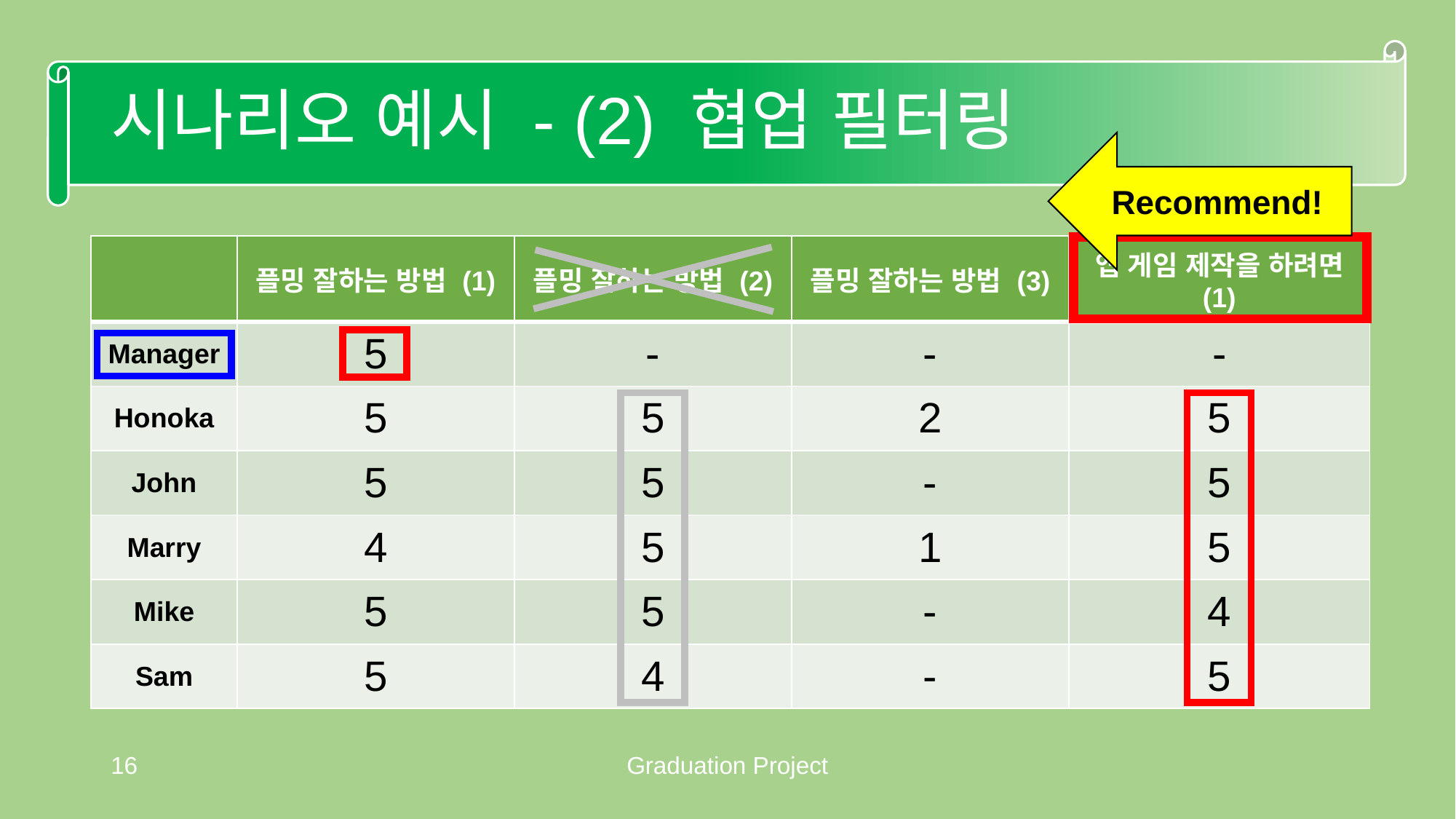

# 시나리오 예시 - (2) 협업 필터링
Recommend!
|  | 플밍 잘하는 방법 (1) | 플밍 잘하는 방법 (2) | 플밍 잘하는 방법 (3) | 앱 게임 제작을 하려면 (1) |
| --- | --- | --- | --- | --- |
| Manager | 5 | - | - | - |
| Honoka | 5 | 5 | 2 | 5 |
| John | 5 | 5 | - | 5 |
| Marry | 4 | 5 | 1 | 5 |
| Mike | 5 | 5 | - | 4 |
| Sam | 5 | 4 | - | 5 |

16
Graduation Project